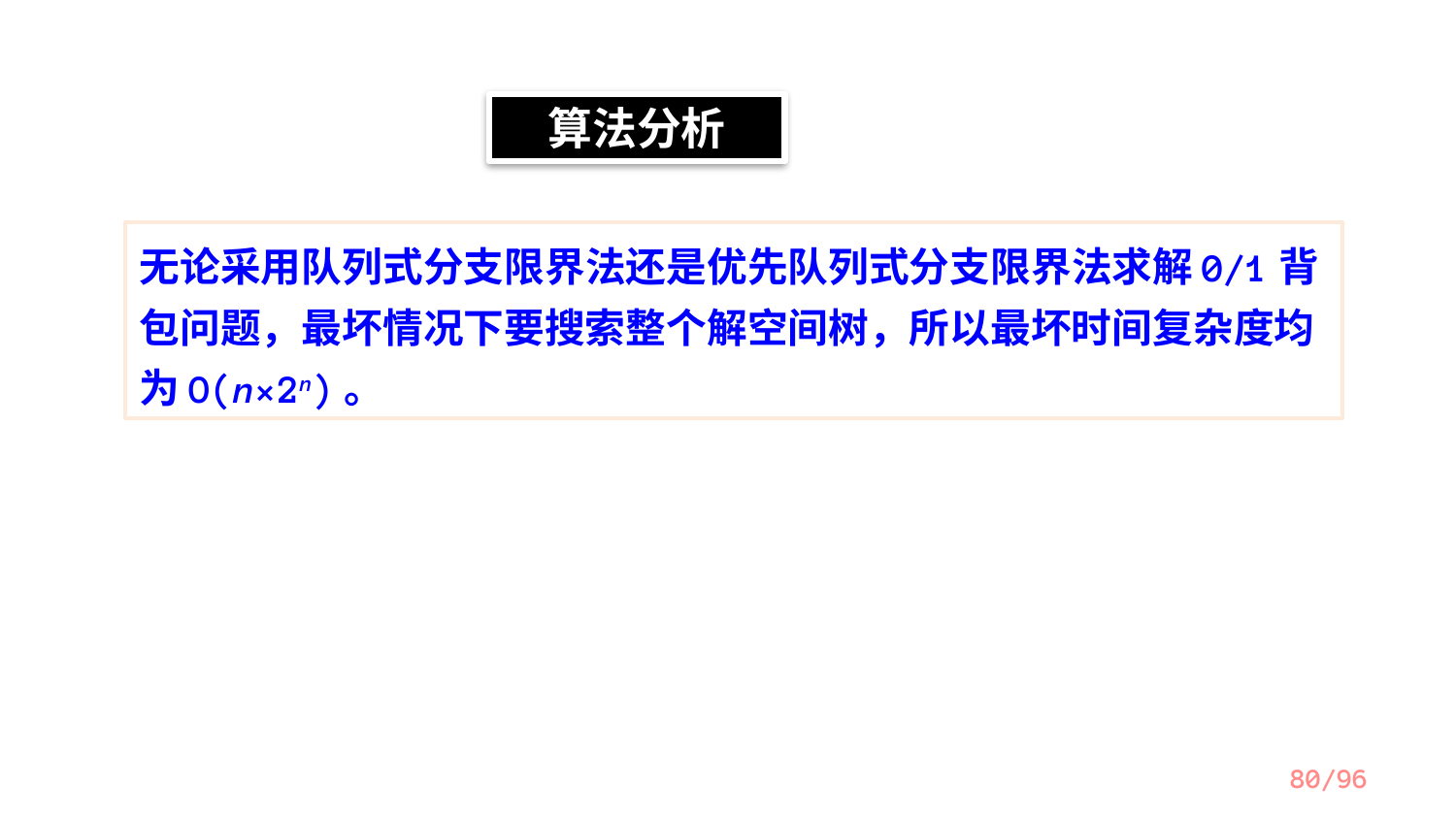

算法分析
无论采用队列式分支限界法还是优先队列式分支限界法求解0/1背包问题，最坏情况下要搜索整个解空间树，所以最坏时间复杂度均为O(n×2n)。
80/96